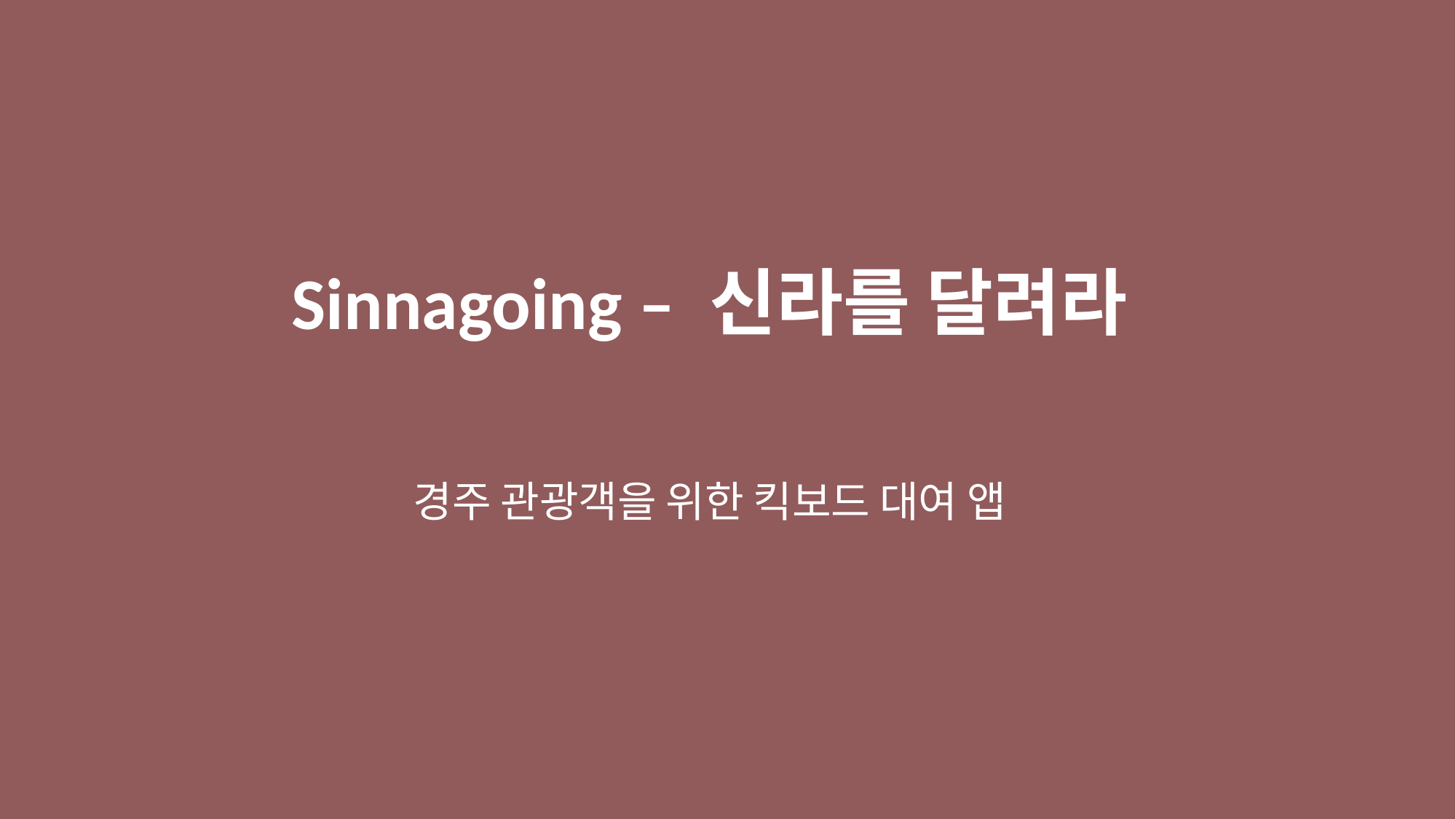

Sinnagoing – 신라를 달려라

경주 관광객을 위한 킥보드 대여 앱